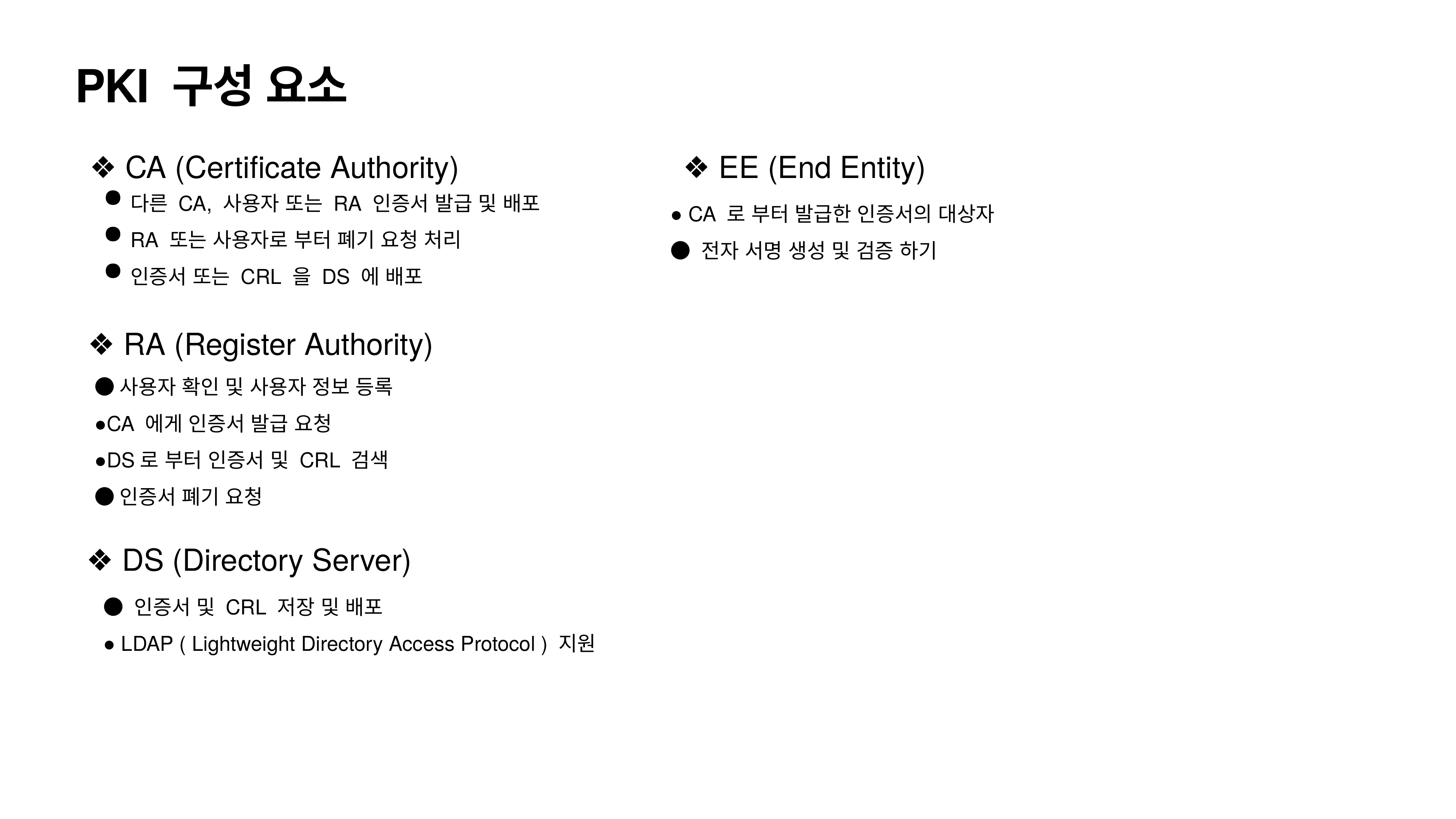

# PKI 구성 요소
❖ CA (Certificate Authority)
❖ EE (End Entity)
다른 CA, 사용자 또는 RA 인증서 발급 및 배포
RA 또는 사용자로 부터 폐기 요청 처리
인증서 또는 CRL 을 DS 에 배포
● CA 로 부터 발급한 인증서의 대상자
● 전자 서명 생성 및 검증 하기
❖ RA (Register Authority)
●사용자 확인 및 사용자 정보 등록
●CA 에게 인증서 발급 요청
●DS로 부터 인증서 및 CRL 검색
●인증서 폐기 요청
❖ DS (Directory Server)
● 인증서 및 CRL 저장 및 배포
● LDAP ( Lightweight Directory Access Protocol ) 지원